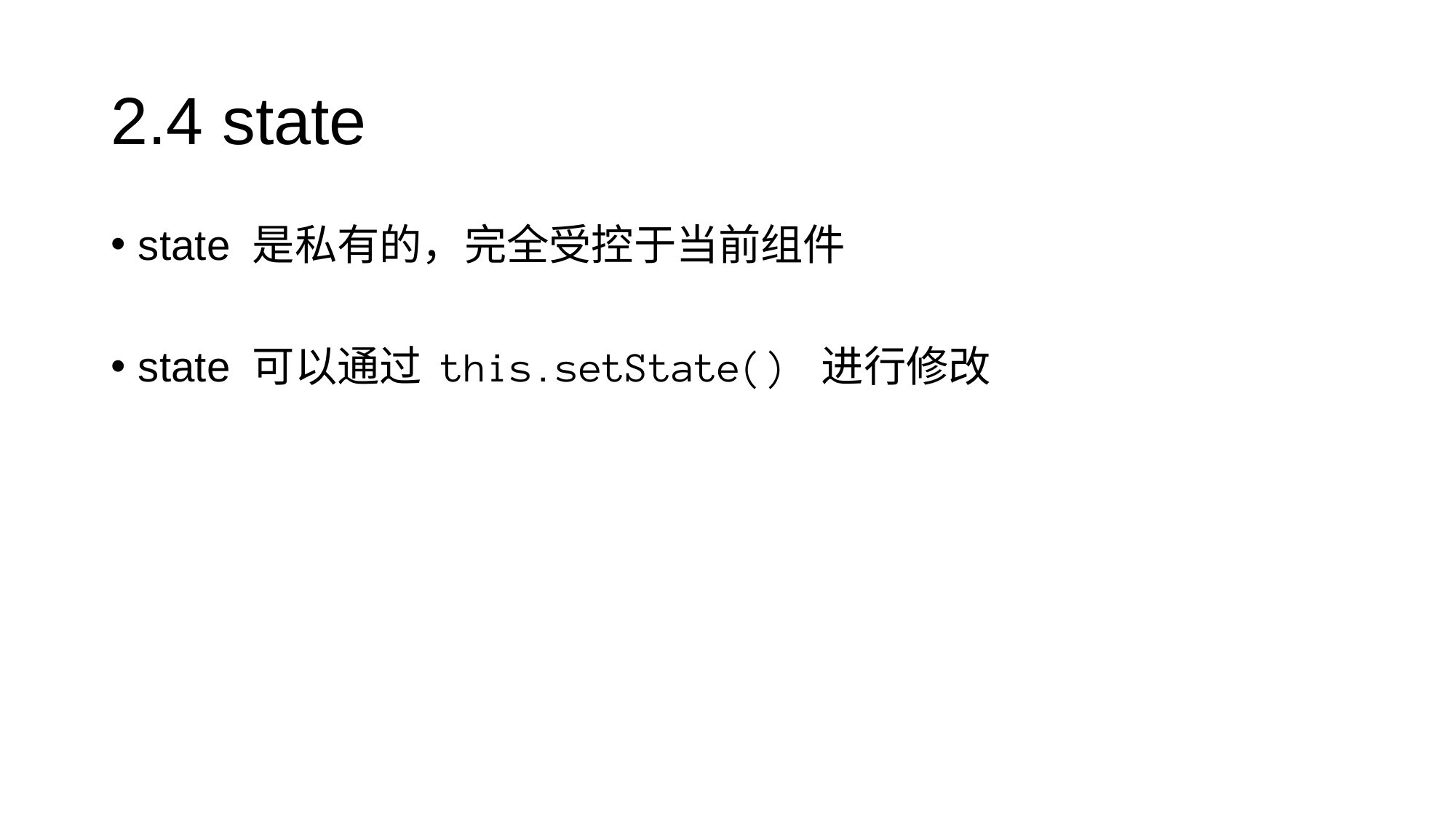

# 2.4 state
state 是私有的，完全受控于当前组件

state 可以通过 this.setState() 进行修改